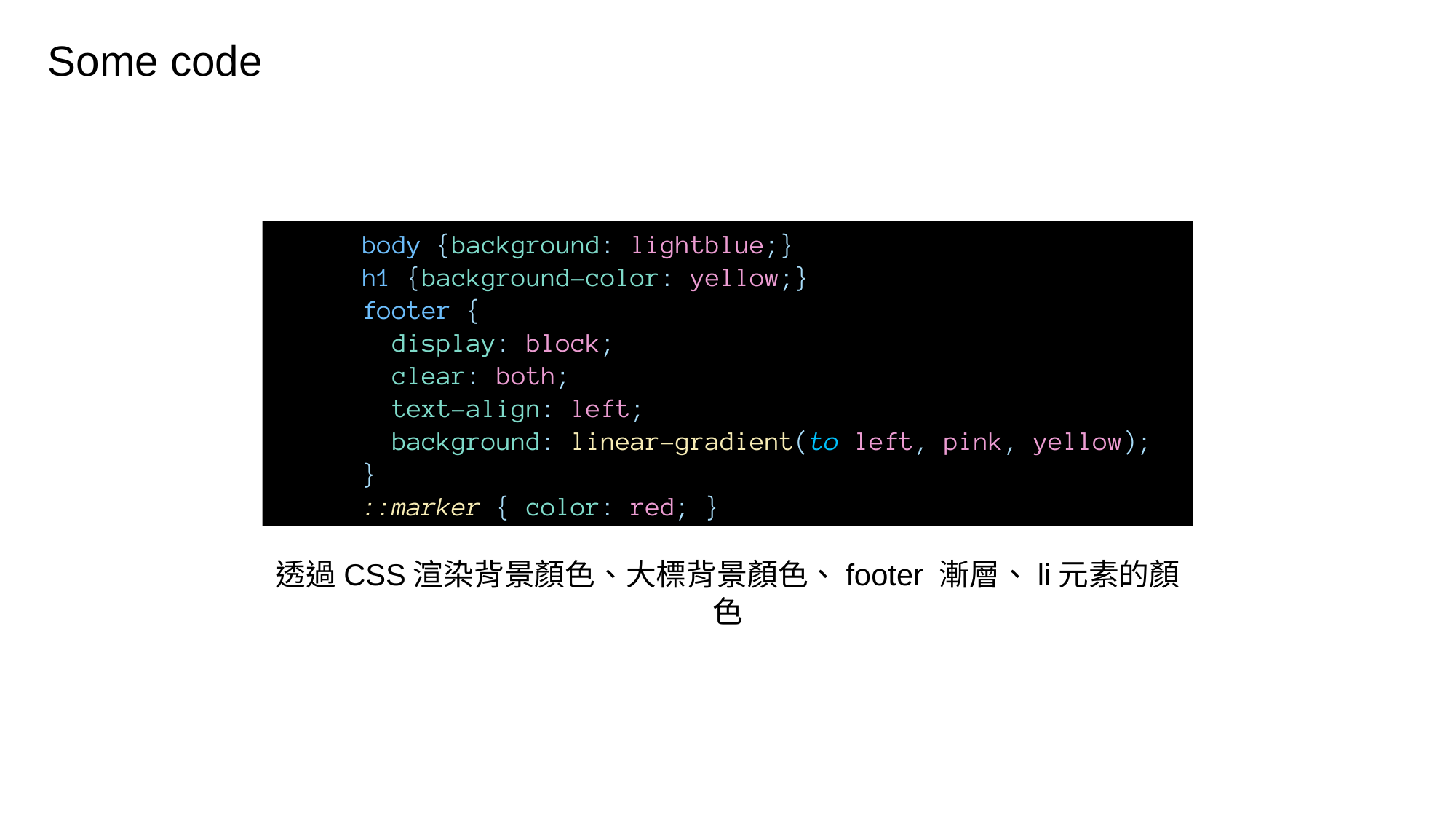

Some code
      body {background: lightblue;}
      h1 {background-color: yellow;}
      footer {
        display: block;
        clear: both;
        text-align: left;
        background: linear-gradient(to left, pink, yellow);
      }
      ::marker { color: red; }
透過CSS渲染背景顏色、大標背景顏色、footer 漸層、li元素的顏色